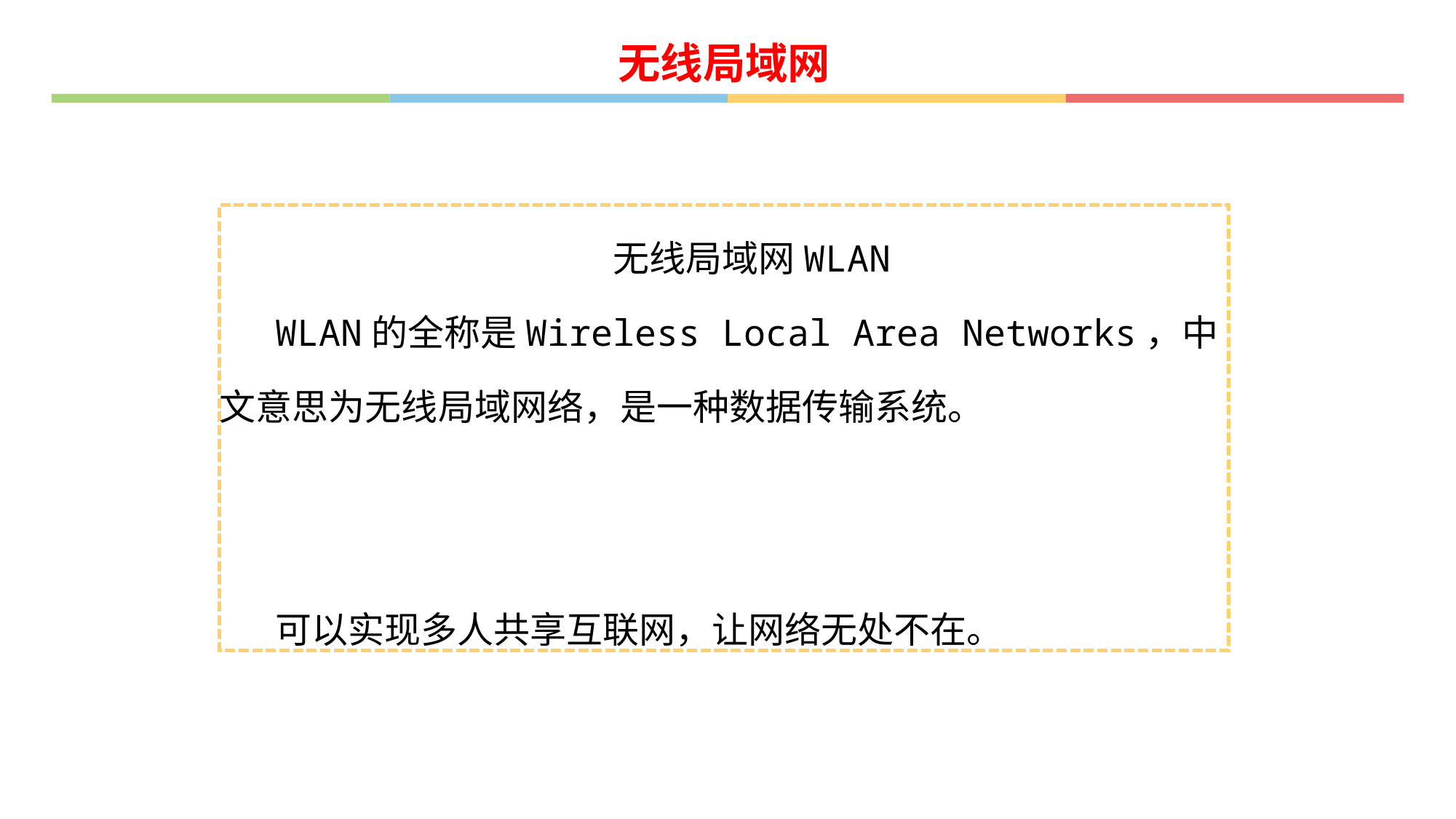

无线局域网
无线局域网WLAN
WLAN的全称是Wireless Local Area Networks，中文意思为无线局域网络，是一种数据传输系统。

可以实现多人共享互联网，让网络无处不在。